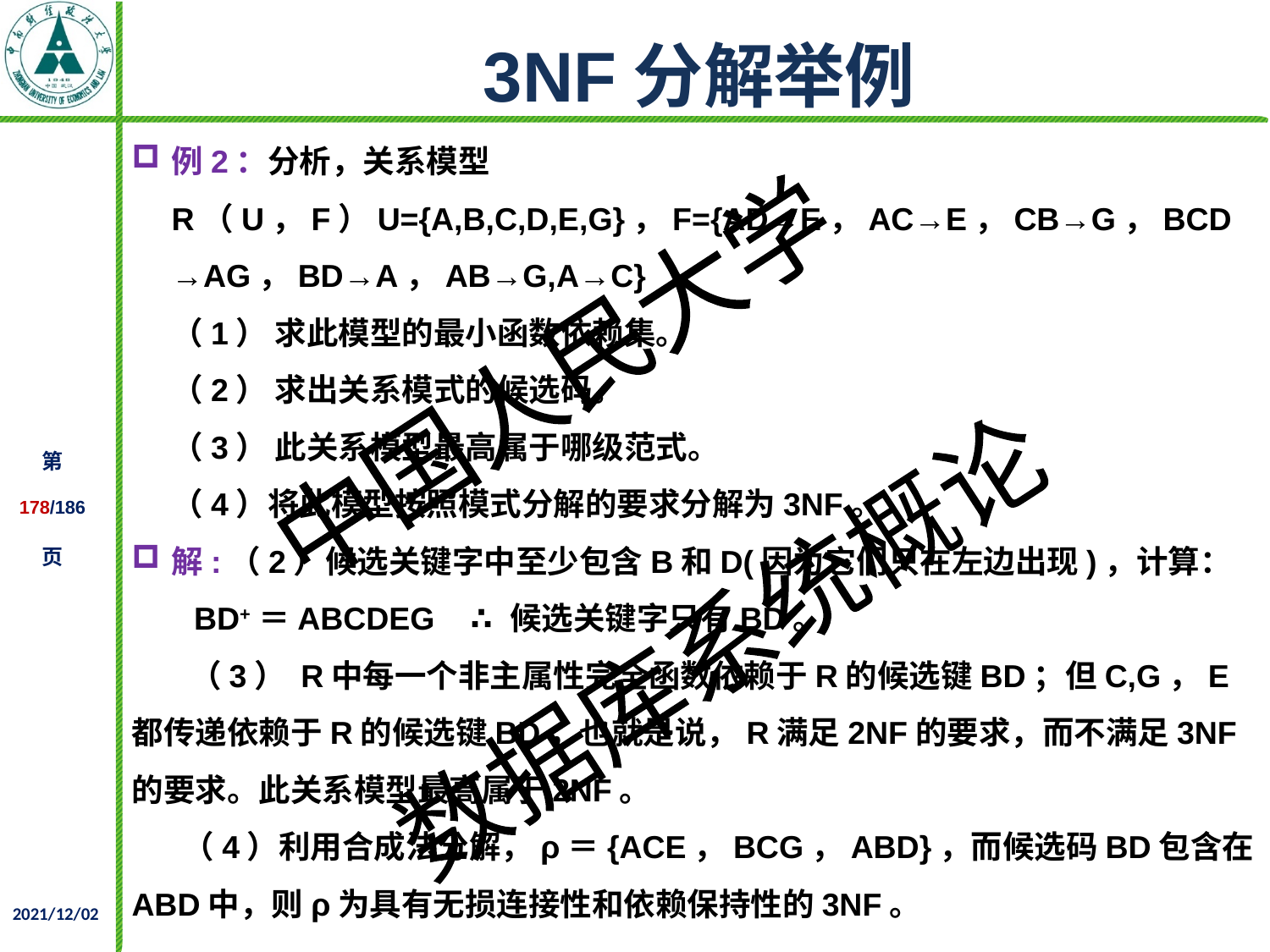

# 3NF分解举例
例2：分析，关系模型R（U，F）U={A,B,C,D,E,G}，F={AD→E，AC→E，CB→G，BCD→AG，BD→A，AB→G,A→C}
（1） 求此模型的最小函数依赖集。
（2） 求出关系模式的候选码。
（3） 此关系模型最高属于哪级范式。
（4）将此模型按照模式分解的要求分解为3NF。
解:（2）候选关键字中至少包含B和D(因为它们只在左边出现)，计算：
       BD+＝ABCDEG    ∴候选关键字只有BD。
       （3） R中每一个非主属性完全函数依赖于R的候选键BD；但C,G，E都传递依赖于R的候选键BD，也就是说，R满足2NF的要求，而不满足3NF的要求。此关系模型最高属于2NF。
      （4）利用合成法分解，ρ＝{ACE，BCG，ABD}，而候选码BD包含在ABD中，则ρ为具有无损连接性和依赖保持性的3NF。

2021/12/02